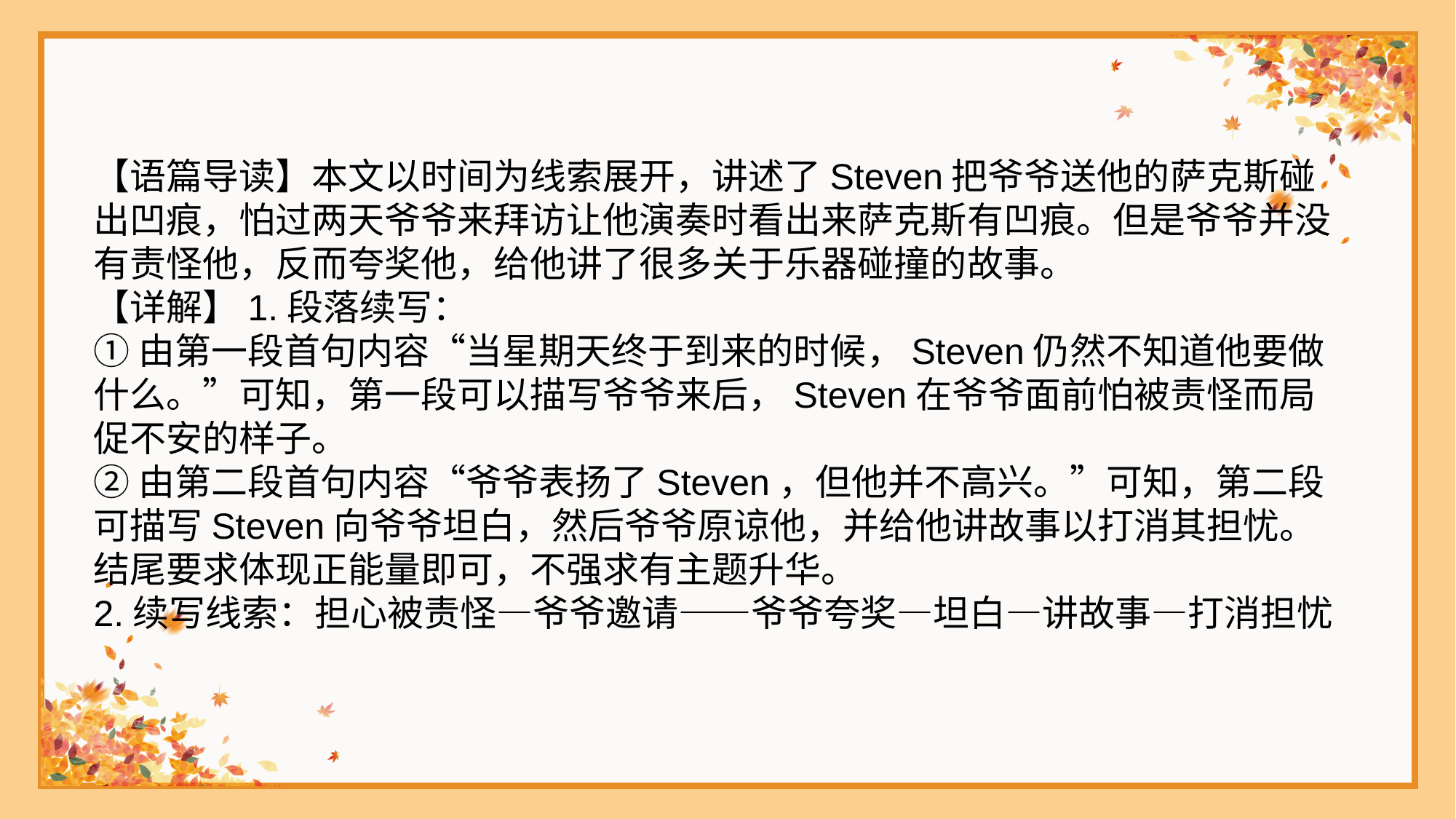

【语篇导读】本文以时间为线索展开，讲述了Steven把爷爷送他的萨克斯碰出凹痕，怕过两天爷爷来拜访让他演奏时看出来萨克斯有凹痕。但是爷爷并没有责怪他，反而夸奖他，给他讲了很多关于乐器碰撞的故事。
【详解】1.段落续写：
①由第一段首句内容“当星期天终于到来的时候，Steven仍然不知道他要做什么。”可知，第一段可以描写爷爷来后，Steven在爷爷面前怕被责怪而局促不安的样子。
②由第二段首句内容“爷爷表扬了Steven，但他并不高兴。”可知，第二段可描写Steven向爷爷坦白，然后爷爷原谅他，并给他讲故事以打消其担忧。结尾要求体现正能量即可，不强求有主题升华。
2.续写线索：担心被责怪—爷爷邀请——爷爷夸奖—坦白—讲故事—打消担忧